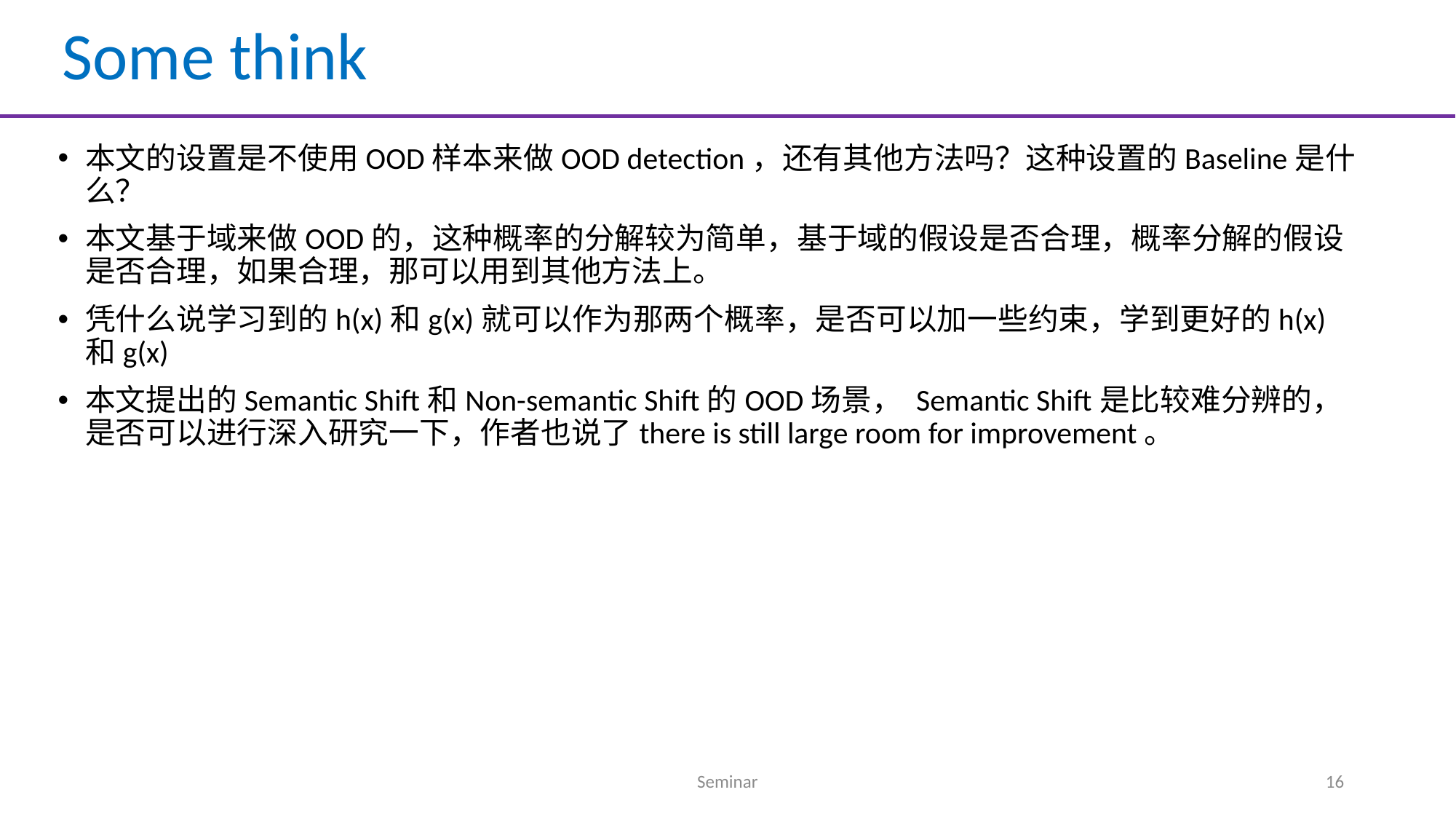

# Some think
本文的设置是不使用OOD样本来做OOD detection，还有其他方法吗？这种设置的Baseline是什么？
本文基于域来做OOD的，这种概率的分解较为简单，基于域的假设是否合理，概率分解的假设是否合理，如果合理，那可以用到其他方法上。
凭什么说学习到的h(x)和g(x)就可以作为那两个概率，是否可以加一些约束，学到更好的h(x)和g(x)
本文提出的Semantic Shift和Non-semantic Shift的OOD场景， Semantic Shift是比较难分辨的，是否可以进行深入研究一下，作者也说了there is still large room for improvement。
Seminar
16